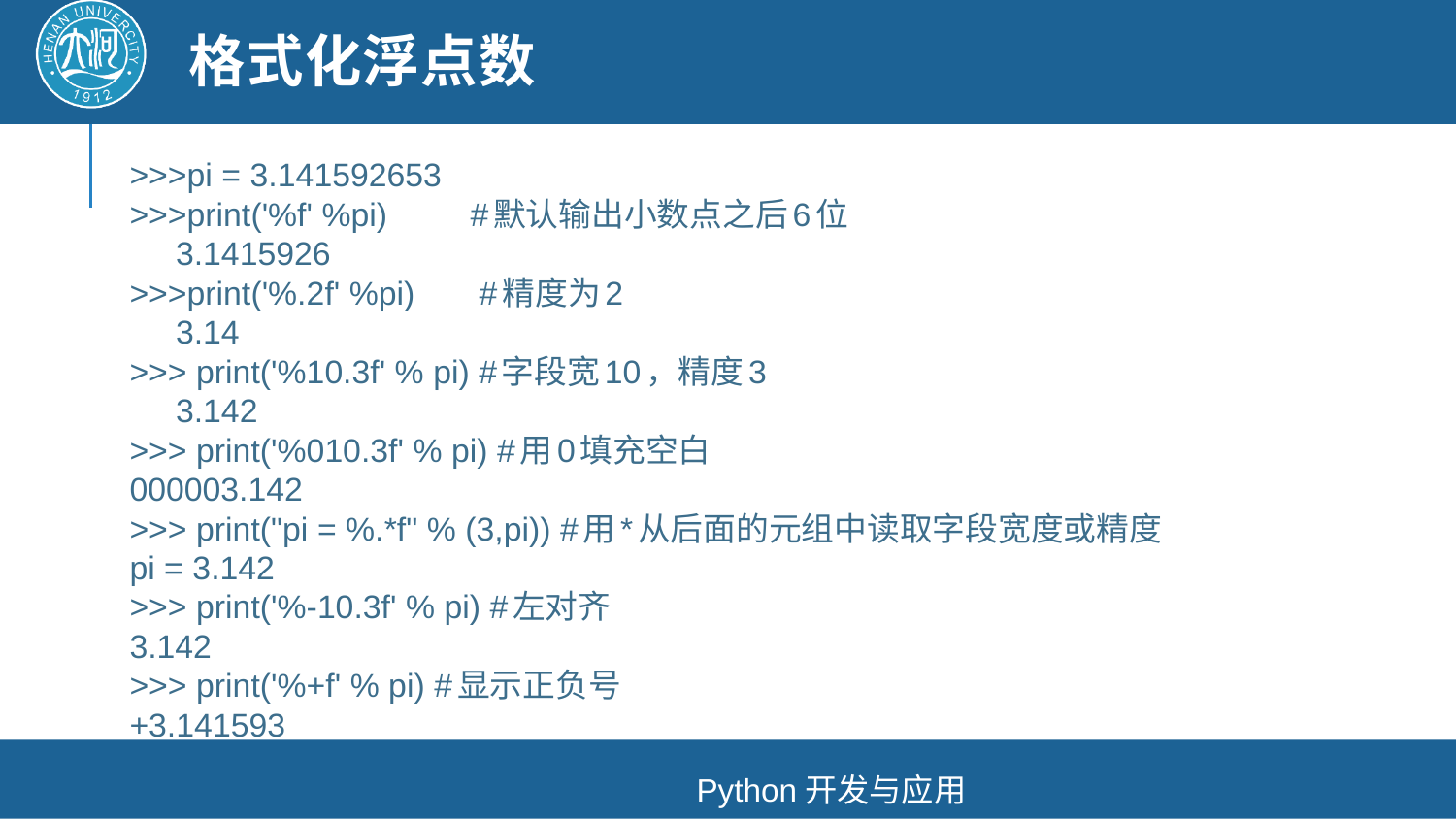

# 格式化浮点数
>>>pi = 3.141592653
>>>print('%f' %pi)         #默认输出小数点之后6位
     3.1415926
>>>print('%.2f' %pi)       #精度为2
     3.14
>>> print('%10.3f' % pi) #字段宽10，精度3
     3.142
>>> print('%010.3f' % pi) #用0填充空白
000003.142
>>> print("pi = %.*f" % (3,pi)) #用*从后面的元组中读取字段宽度或精度
pi = 3.142
>>> print('%-10.3f' % pi) #左对齐
3.142
>>> print('%+f' % pi) #显示正负号
+3.141593

Python开发与应用
29